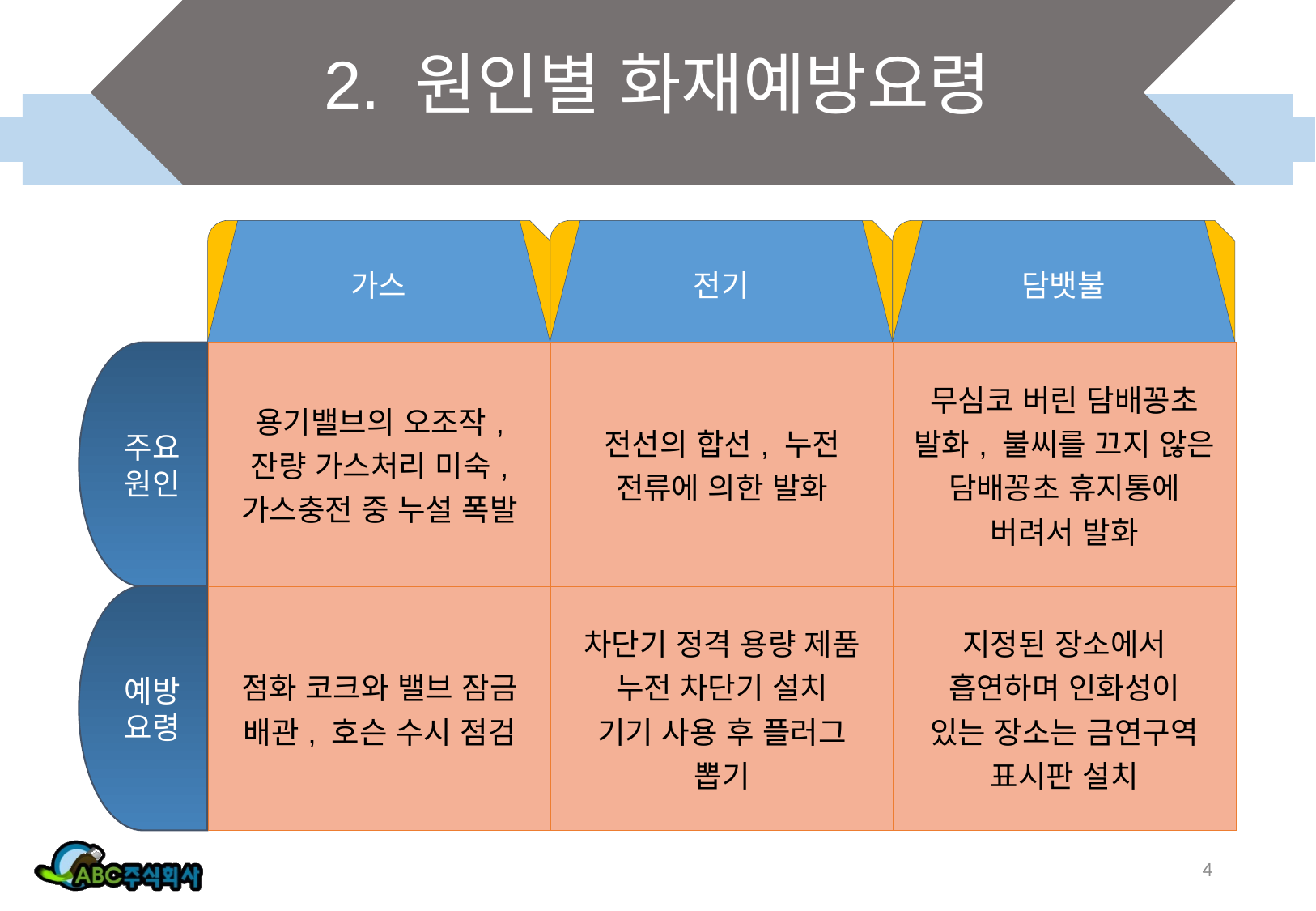

# 2. 원인별 화재예방요령
가스

전기

담뱃불

주요
원인
| 용기밸브의 오조작, 잔량 가스처리 미숙, 가스충전 중 누설 폭발 | 전선의 합선, 누전 전류에 의한 발화 | 무심코 버린 담배꽁초 발화, 불씨를 끄지 않은 담배꽁초 휴지통에 버려서 발화 |
| --- | --- | --- |
| 점화 코크와 밸브 잠금 배관, 호슨 수시 점검 | 차단기 정격 용량 제품 누전 차단기 설치 기기 사용 후 플러그 뽑기 | 지정된 장소에서 흡연하며 인화성이 있는 장소는 금연구역 표시판 설치 |
예방
요령
4